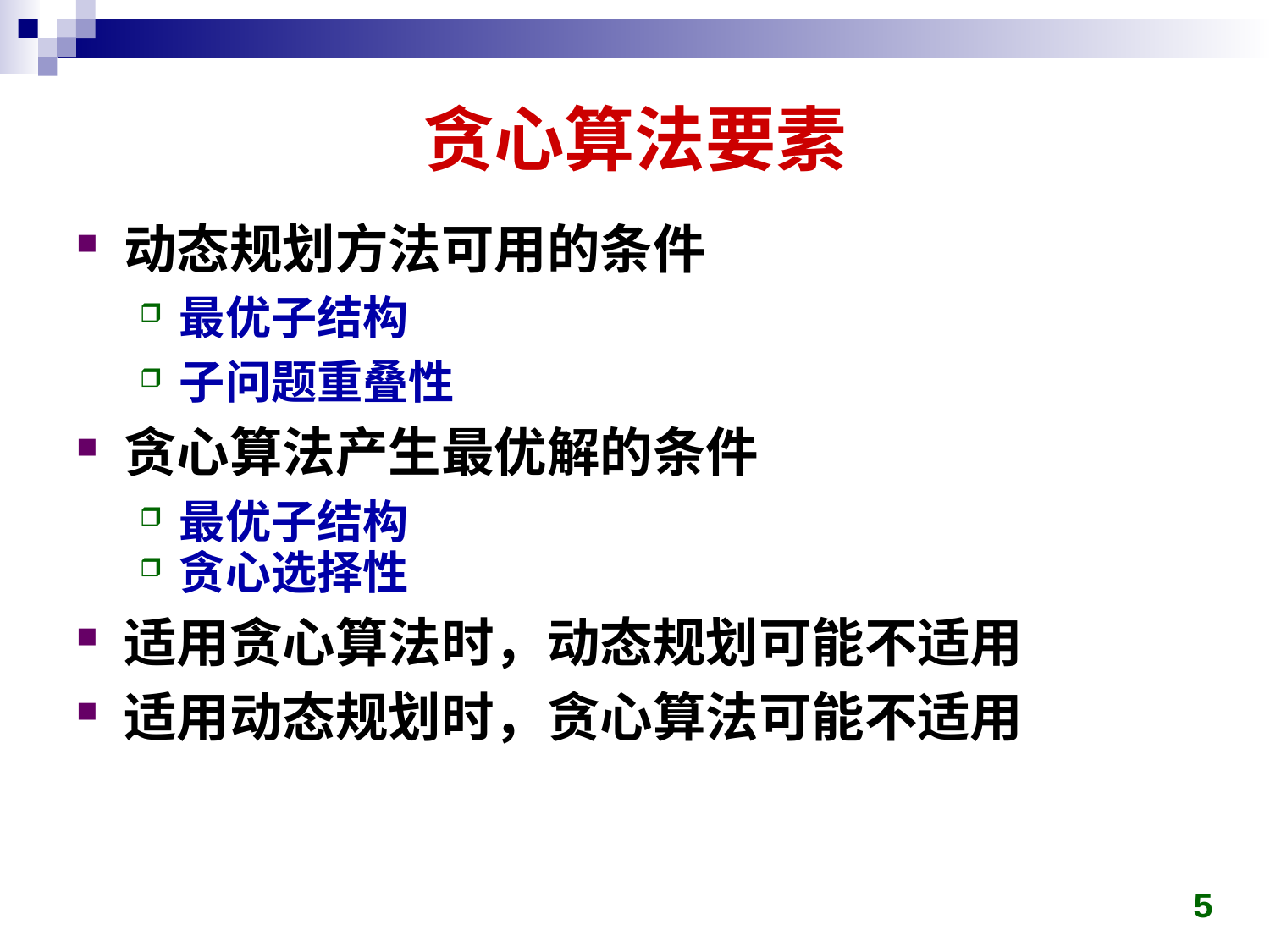

# 贪心算法要素
动态规划方法可用的条件
最优子结构
子问题重叠性
贪心算法产生最优解的条件
最优子结构
贪心选择性
适用贪心算法时，动态规划可能不适用
适用动态规划时，贪心算法可能不适用
5